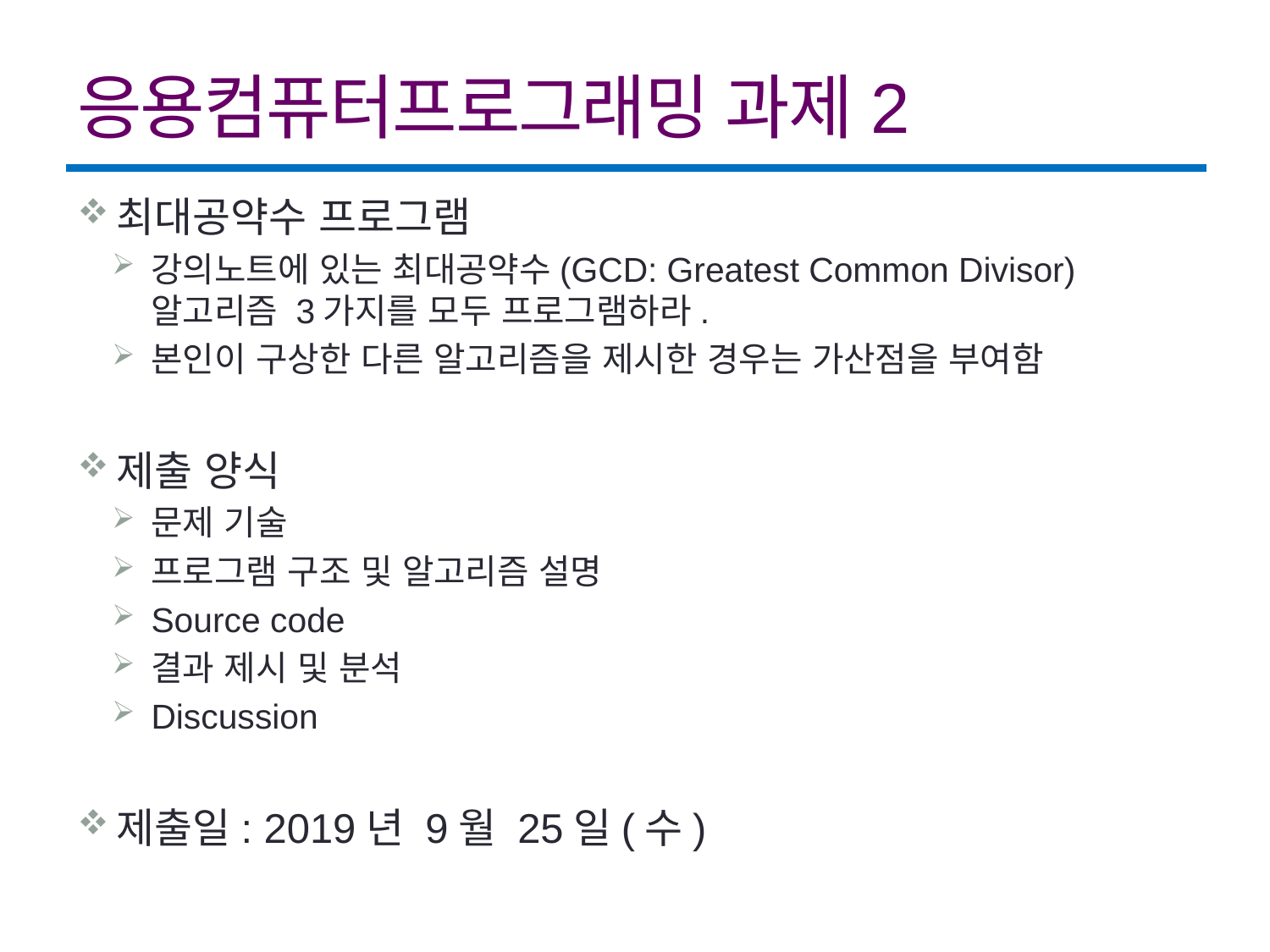

# 응용컴퓨터프로그래밍 과제2
최대공약수 프로그램
강의노트에 있는 최대공약수(GCD: Greatest Common Divisor) 알고리즘 3가지를 모두 프로그램하라.
본인이 구상한 다른 알고리즘을 제시한 경우는 가산점을 부여함

제출 양식
문제 기술
프로그램 구조 및 알고리즘 설명
Source code
결과 제시 및 분석
Discussion

제출일: 2019년 9월 25일(수)